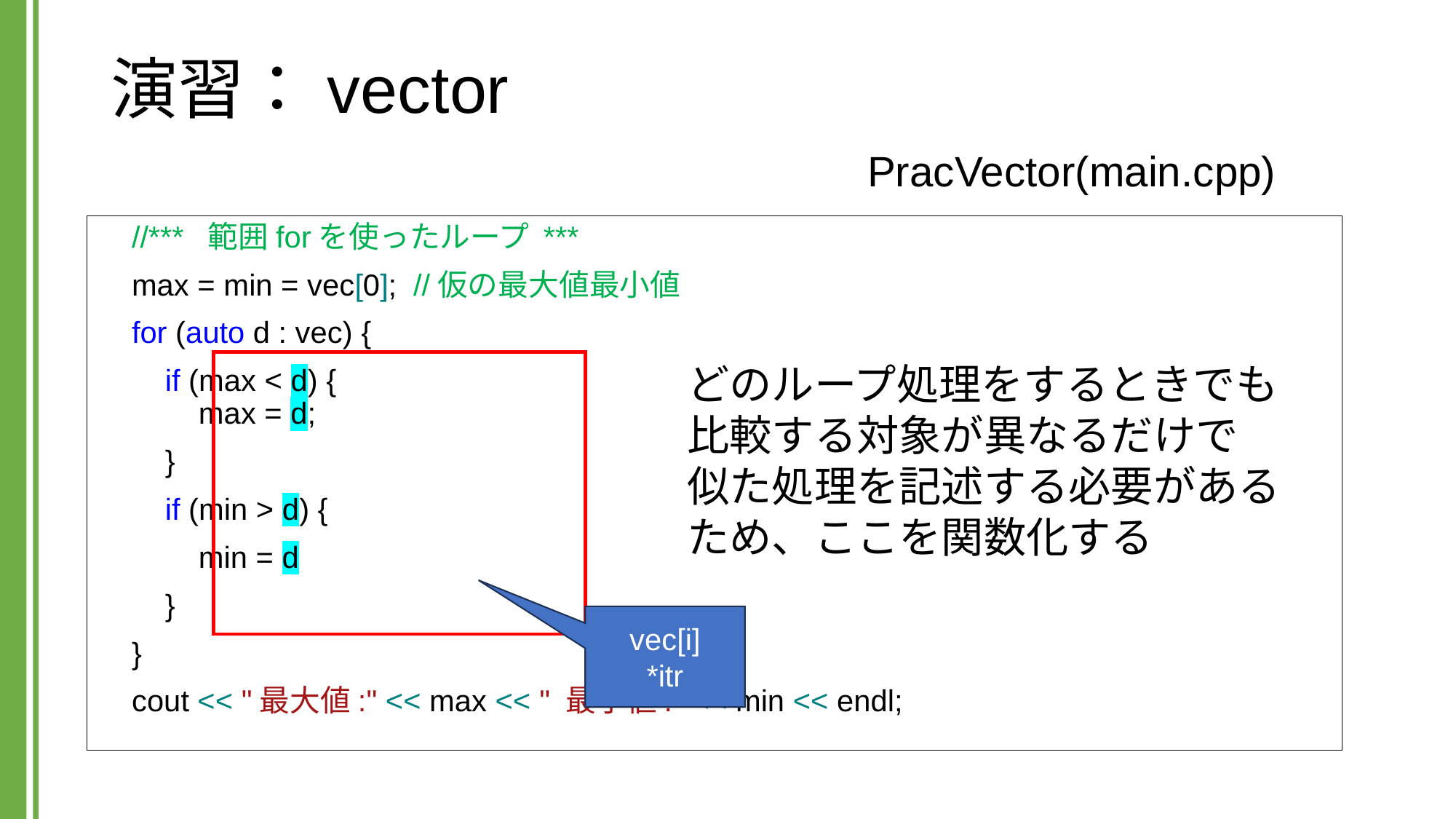

# 演習：vector
PracVector(main.cpp)
    //***  範囲forを使ったループ ***
    max = min = vec[0];  //仮の最大値最小値
    for (auto d : vec) {
        if (max < d) {
            max = d;
        }
        if (min > d) {
            min = d
        }
    }
    cout << "最大値:" << max << " 最小値:" << min << endl;

どのループ処理をするときでも
比較する対象が異なるだけで
似た処理を記述する必要がある
ため、ここを関数化する
vec[i]
*itr